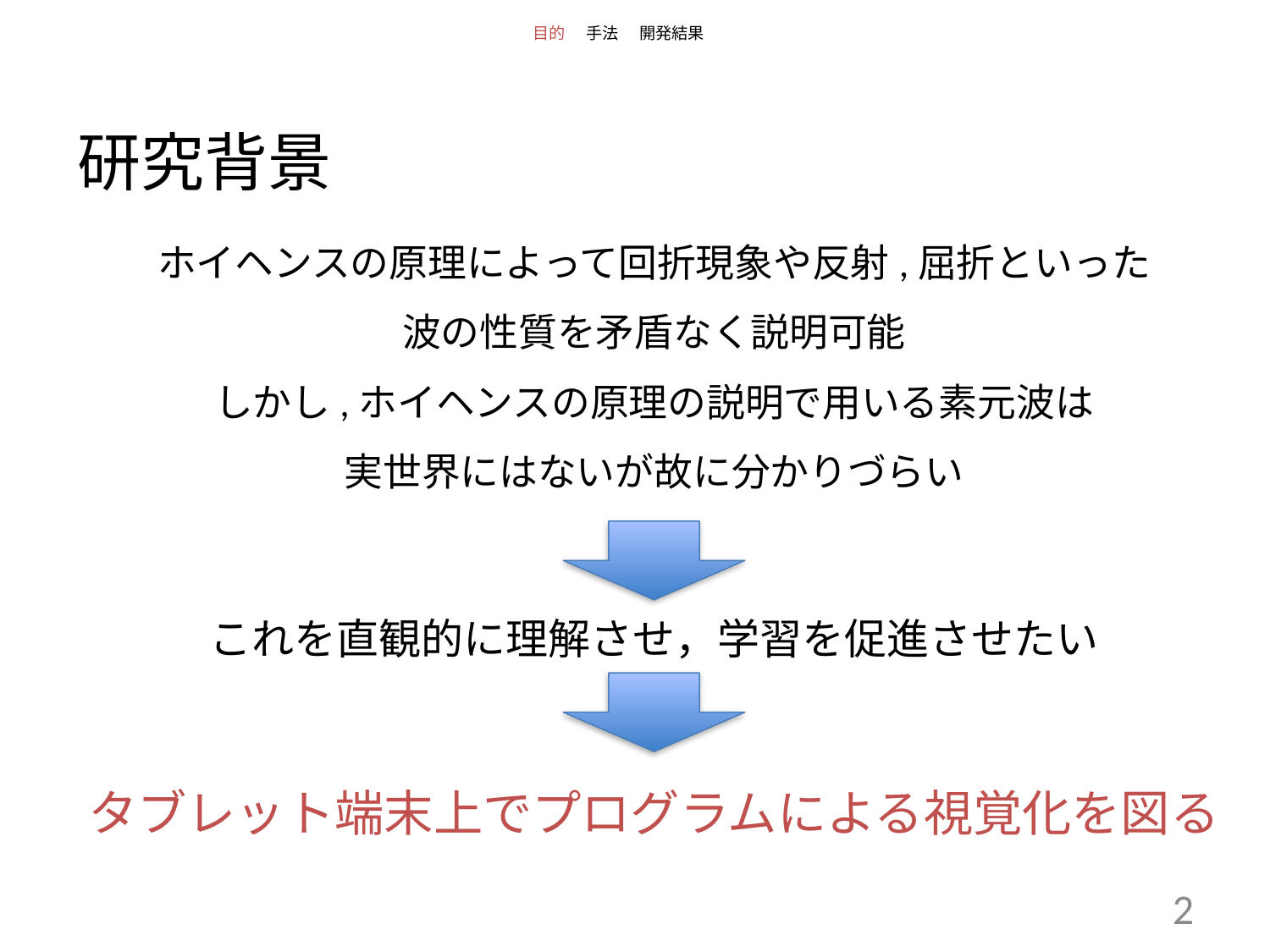

# 目的		手法		開発結果
研究背景
ホイヘンスの原理によって回折現象や反射,屈折といった
波の性質を矛盾なく説明可能
しかし,ホイヘンスの原理の説明で用いる素元波は
実世界にはないが故に分かりづらい

これを直観的に理解させ，学習を促進させたい

タブレット端末上でプログラムによる視覚化を図る
2